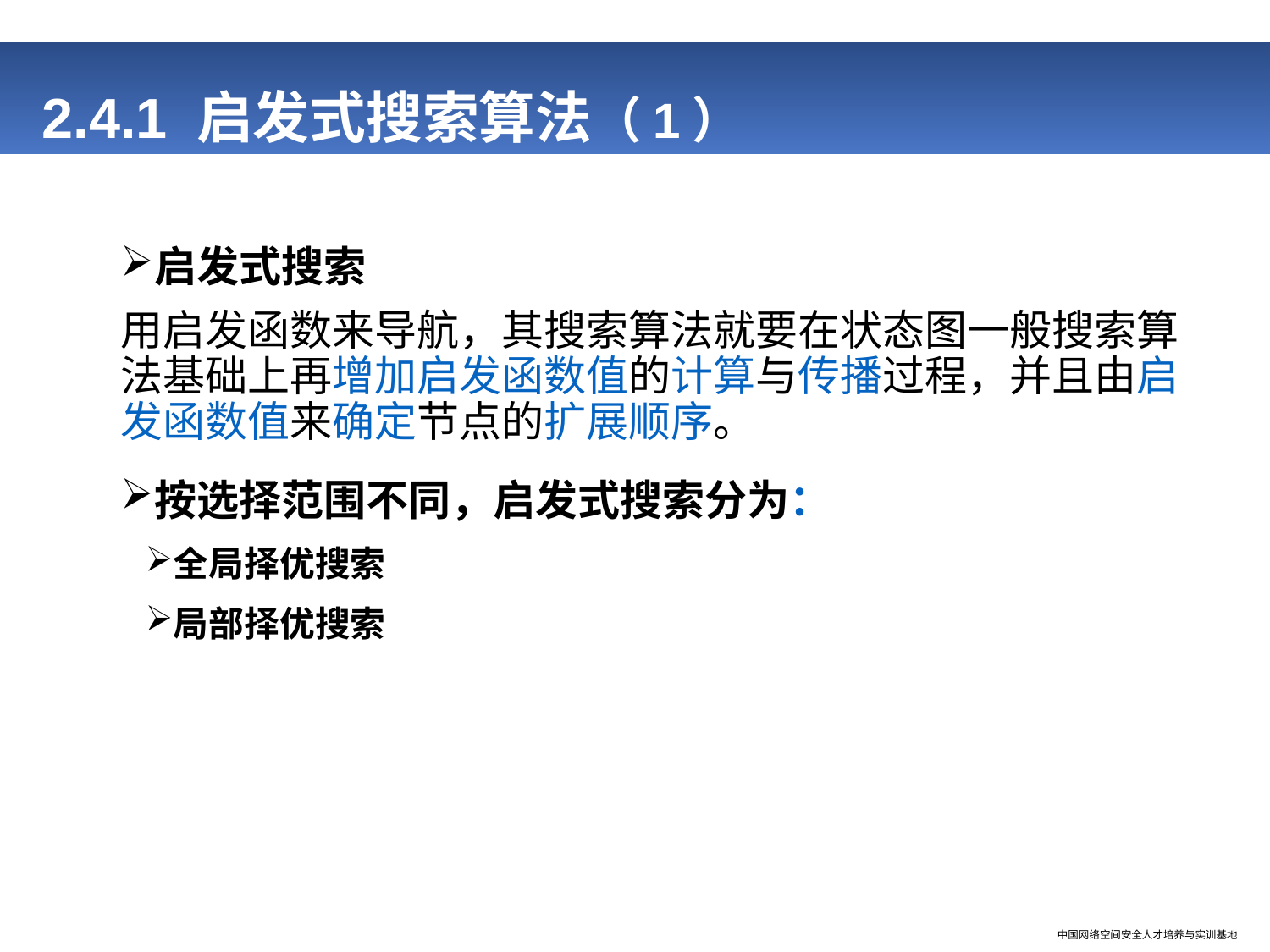

# 2.4.1 启发式搜索算法（1）
启发式搜索
用启发函数来导航，其搜索算法就要在状态图一般搜索算法基础上再增加启发函数值的计算与传播过程，并且由启发函数值来确定节点的扩展顺序。
按选择范围不同，启发式搜索分为：
全局择优搜索
局部择优搜索